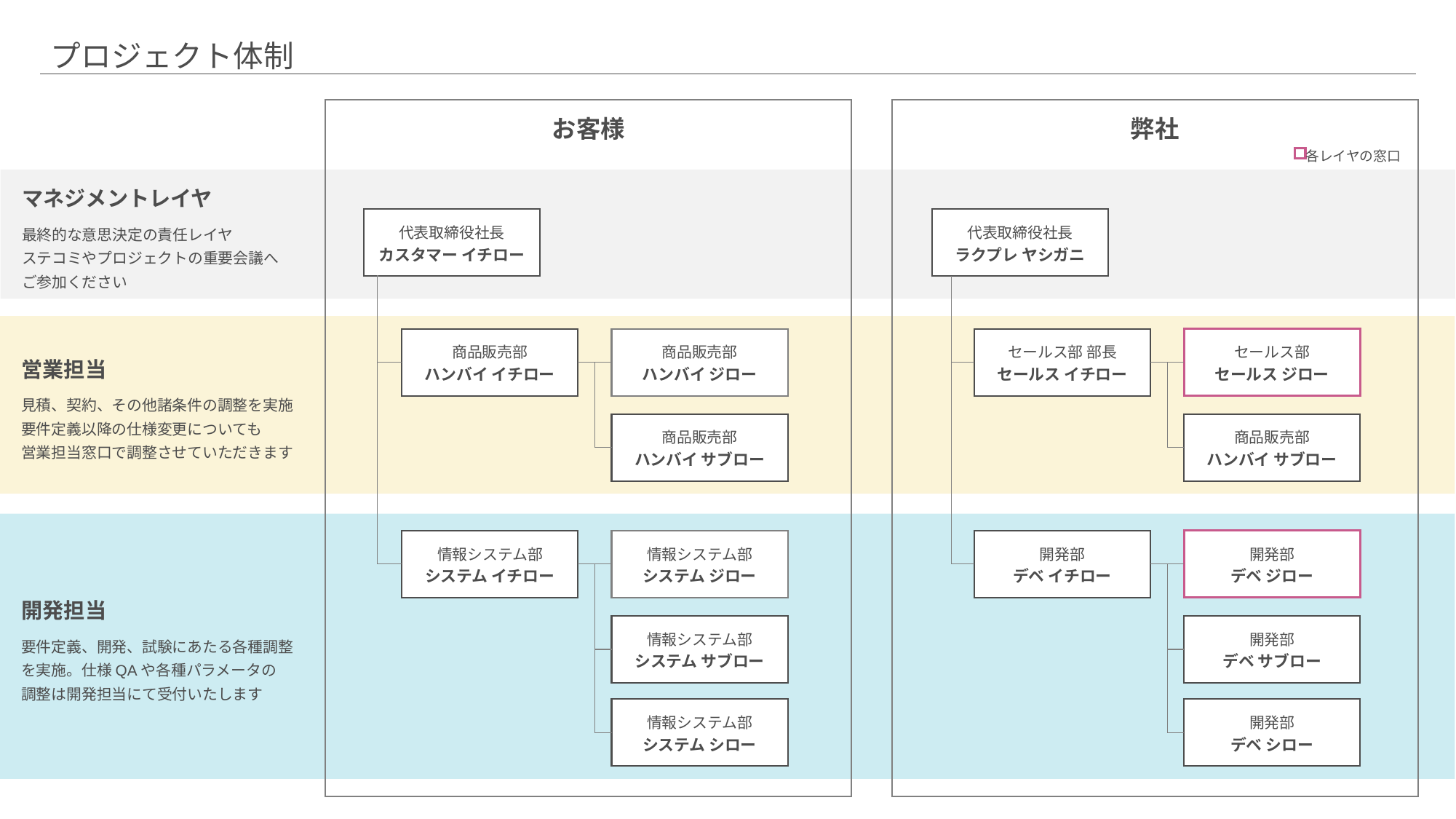

# プロジェクト体制
お客様
弊社
各レイヤの窓口
マネジメントレイヤ
最終的な意思決定の責任レイヤ
ステコミやプロジェクトの重要会議へ
ご参加ください
代表取締役社長
カスタマー イチロー
代表取締役社長
ラクプレ ヤシガニ
営業担当
見積、契約、その他諸条件の調整を実施
要件定義以降の仕様変更についても
営業担当窓口で調整させていただきます
商品販売部
ハンバイ イチロー
商品販売部
ハンバイ ジロー
セールス部 部長
セールス イチロー
セールス部
セールス ジロー
商品販売部
ハンバイ サブロー
商品販売部
ハンバイ サブロー
開発担当
要件定義、開発、試験にあたる各種調整
を実施。仕様QAや各種パラメータの
調整は開発担当にて受付いたします
情報システム部
システム イチロー
開発部
デベ イチロー
情報システム部
システム ジロー
開発部
デベ ジロー
情報システム部
システム サブロー
開発部
デベ サブロー
情報システム部
システム シロー
開発部
デベ シロー